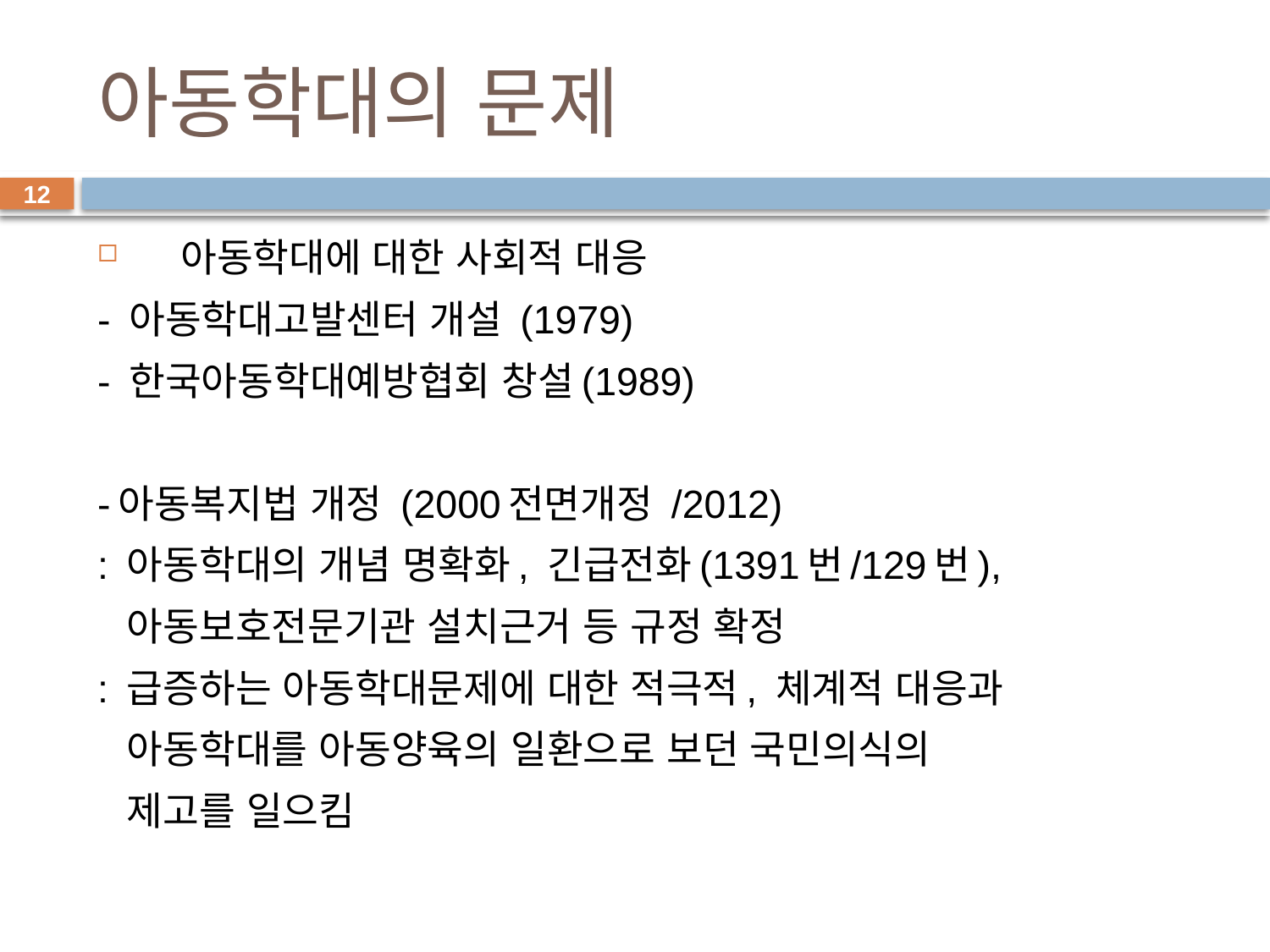

# 아동학대의 문제
12
 아동학대에 대한 사회적 대응
- 아동학대고발센터 개설 (1979)
- 한국아동학대예방협회 창설(1989)

-아동복지법 개정 (2000전면개정 /2012)
: 아동학대의 개념 명확화, 긴급전화(1391번/129번),
  아동보호전문기관 설치근거 등 규정 확정
: 급증하는 아동학대문제에 대한 적극적, 체계적 대응과
  아동학대를 아동양육의 일환으로 보던 국민의식의
  제고를 일으킴